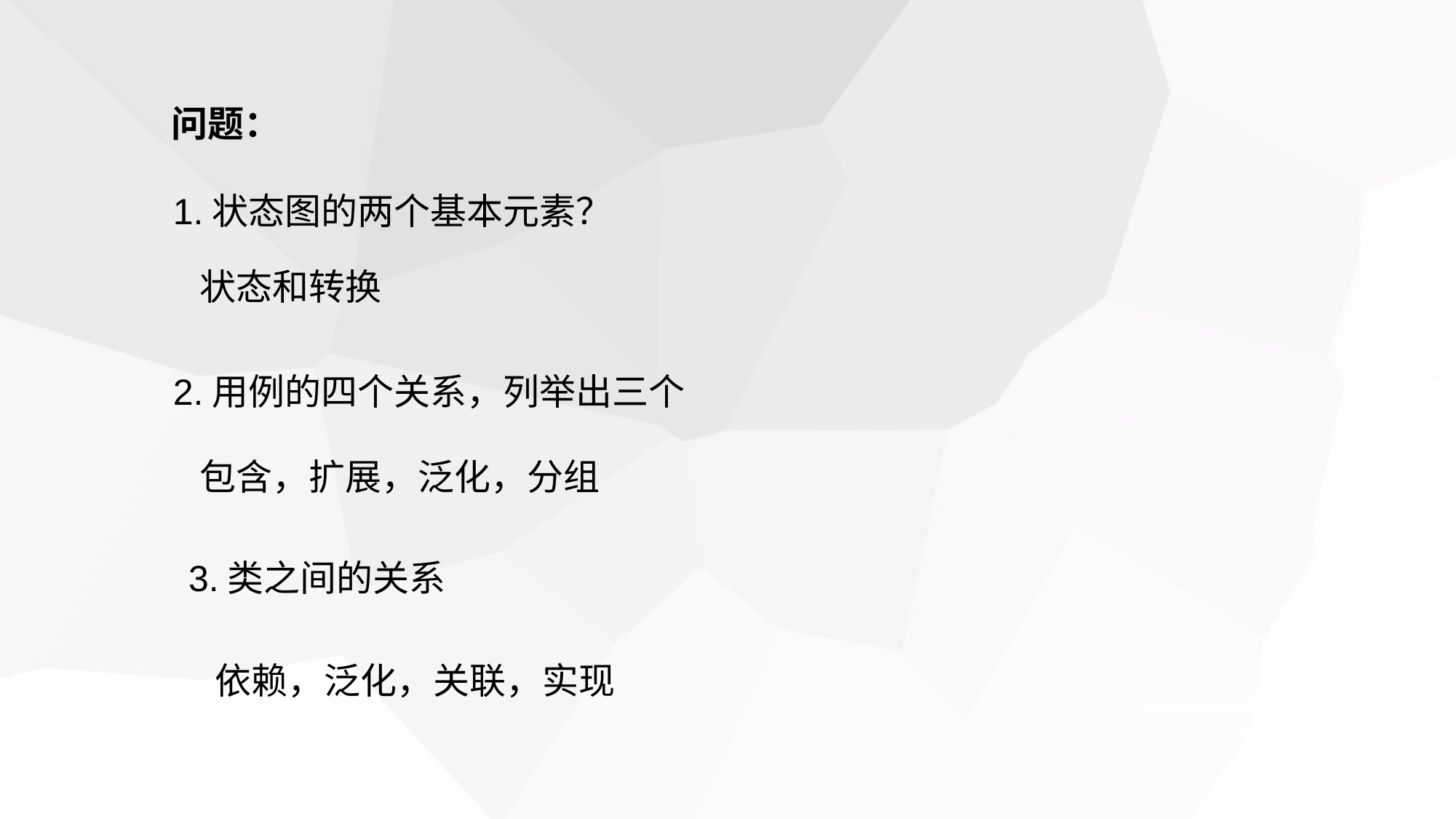

问题：
1.状态图的两个基本元素？
状态和转换
2.用例的四个关系，列举出三个
包含，扩展，泛化，分组
3.类之间的关系
依赖，泛化，关联，实现